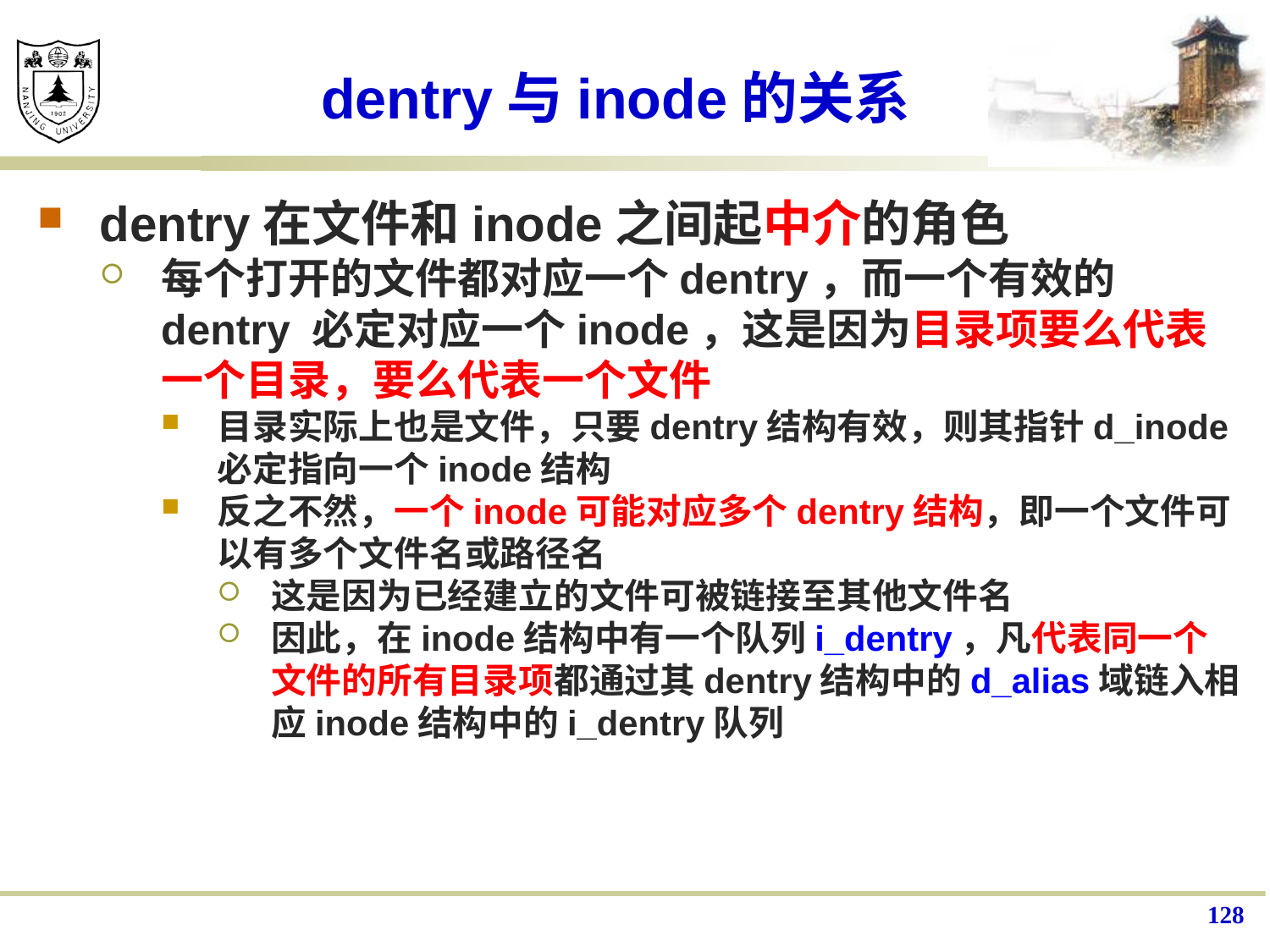

# dentry与inode的关系
dentry在文件和inode之间起中介的角色
每个打开的文件都对应一个dentry，而一个有效的dentry 必定对应一个inode，这是因为目录项要么代表一个目录，要么代表一个文件
目录实际上也是文件，只要dentry结构有效，则其指针d_inode必定指向一个inode结构
反之不然，一个inode可能对应多个dentry结构，即一个文件可以有多个文件名或路径名
这是因为已经建立的文件可被链接至其他文件名
因此，在inode结构中有一个队列i_dentry，凡代表同一个文件的所有目录项都通过其dentry结构中的d_alias域链入相应inode结构中的i_dentry队列
128